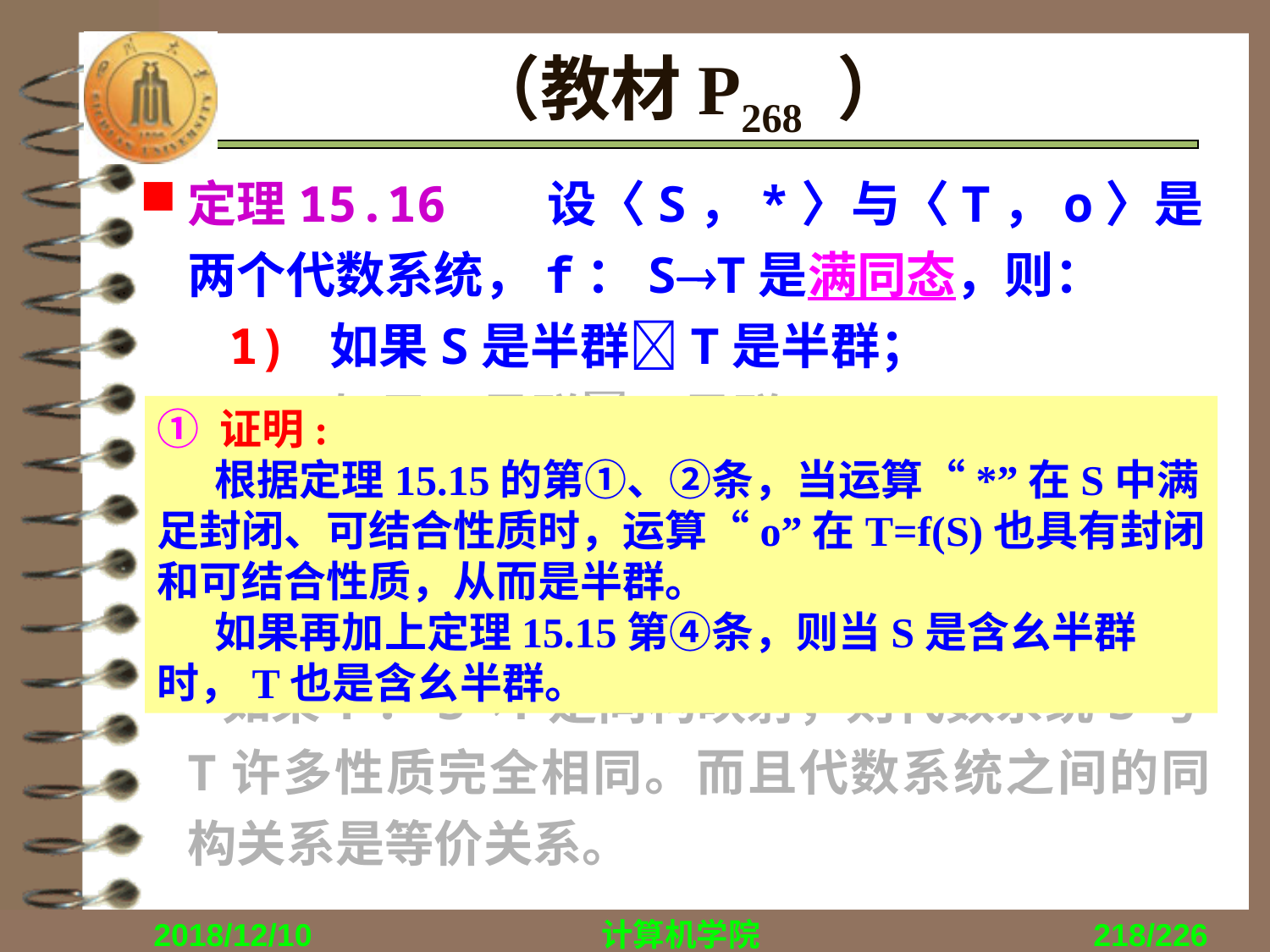

# （教材P268 ）
定理15.16   设〈S，*〉与〈T，о〉是两个代数系统，f：S→T是满同态，则：
   1) 如果S是半群⇒T是半群；
   2) 如果S是群⇒T是群。
      在同态映射下，像源的代数性质都为像集所具有。但是，像集所具有的代数性质却未必为像源所具有。
      如果f：S→T是同构映射，则代数系统S与T许多性质完全相同。而且代数系统之间的同构关系是等价关系。
① 证明:
     根据定理15.15的第①、②条，当运算“*”在S中满足封闭、可结合性质时，运算“о”在T=f(S)也具有封闭和可结合性质，从而是半群。
     如果再加上定理15.15第④条，则当S是含幺半群时，T也是含幺半群。
2018/12/10
计算机学院
218/226